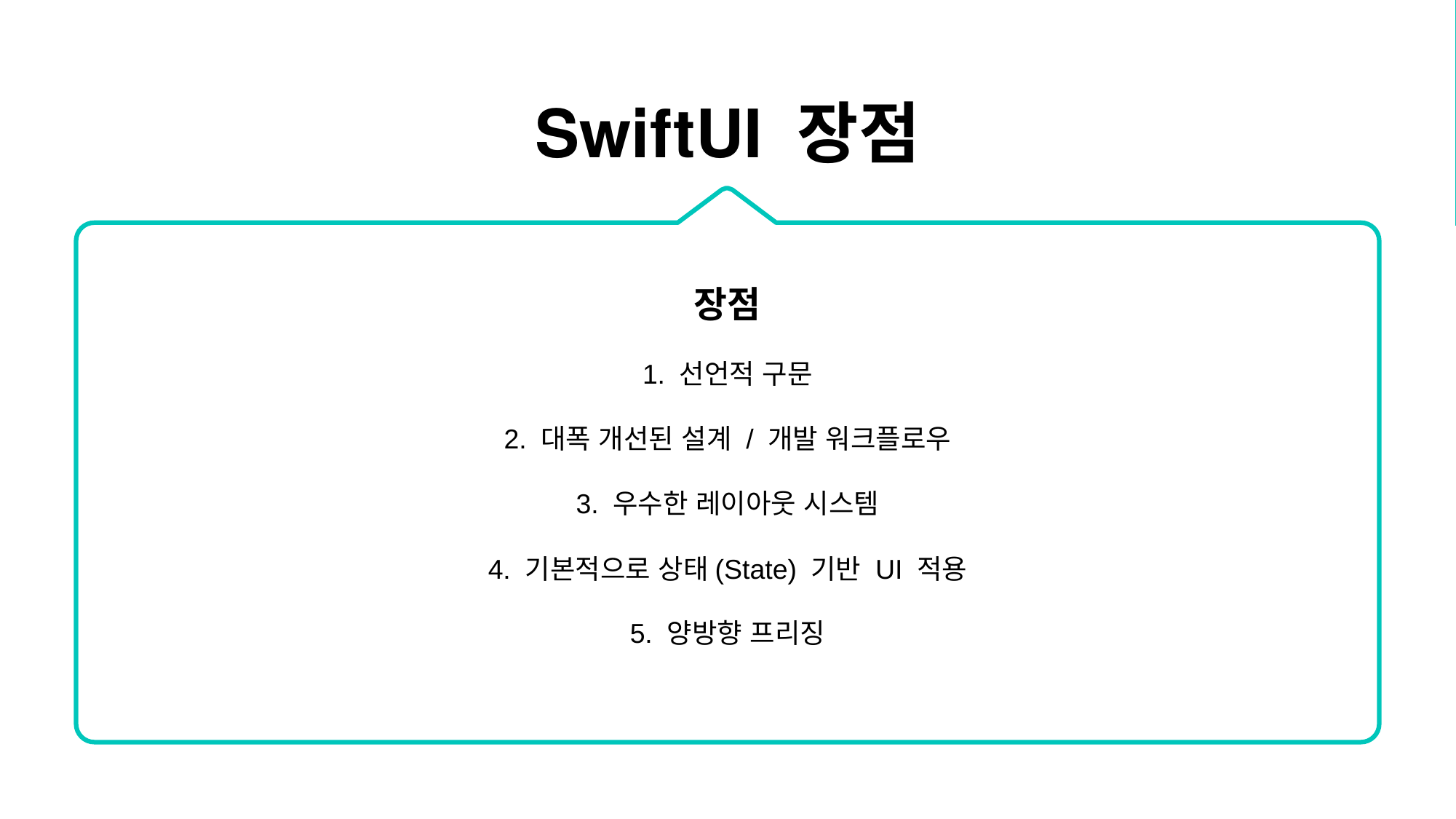

SwiftUI 장점

장점
1. 선언적 구문
2. 대폭 개선된 설계 / 개발 워크플로우
3. 우수한 레이아웃 시스템
4. 기본적으로 상태(State) 기반 UI 적용
5. 양방향 프리징